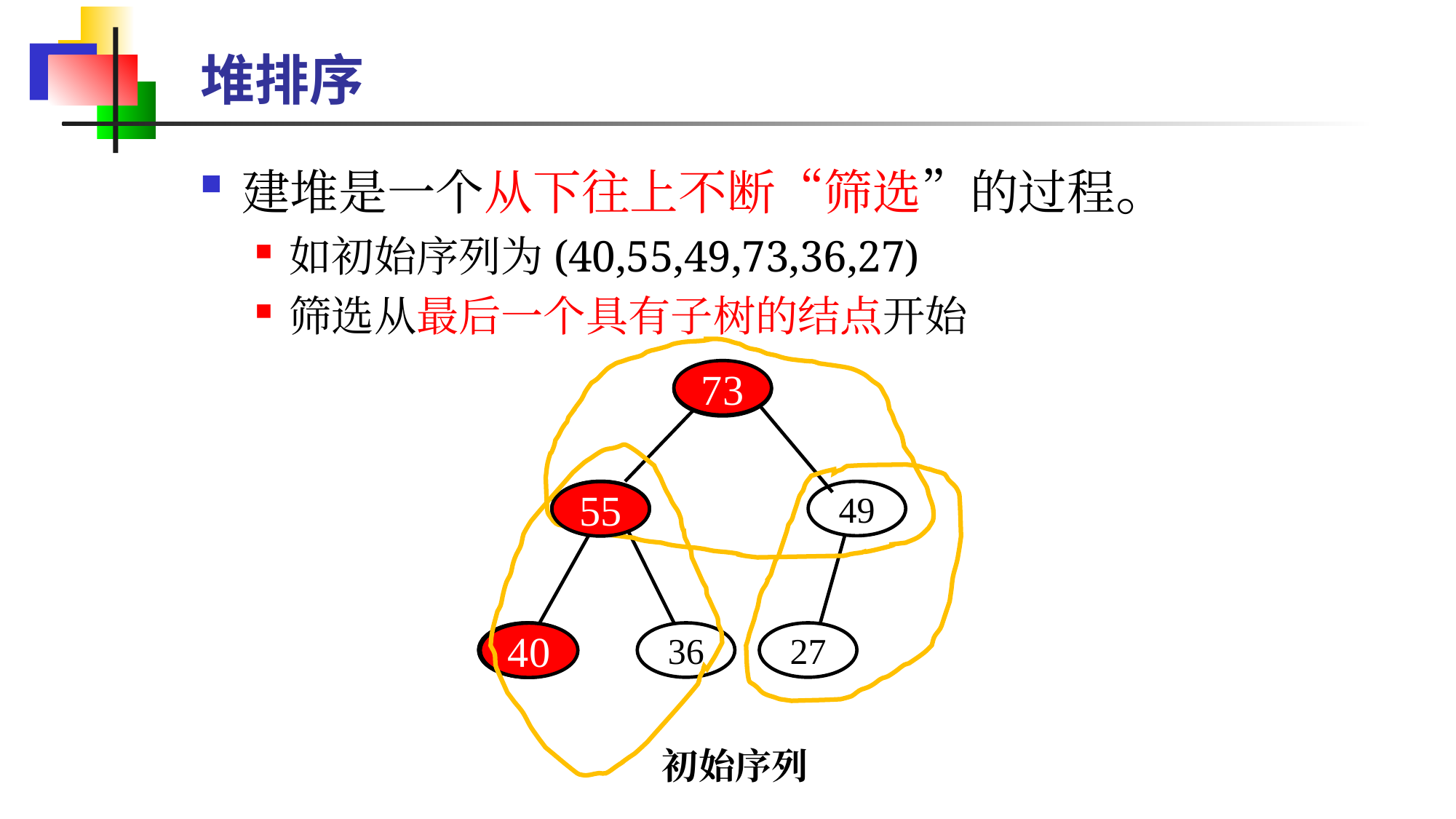

堆排序
建堆是一个从下往上不断“筛选”的过程。
如初始序列为(40,55,49,73,36,27)
筛选从最后一个具有子树的结点开始

73
40

55
49

73
36
27
初始序列

73
55

55
40